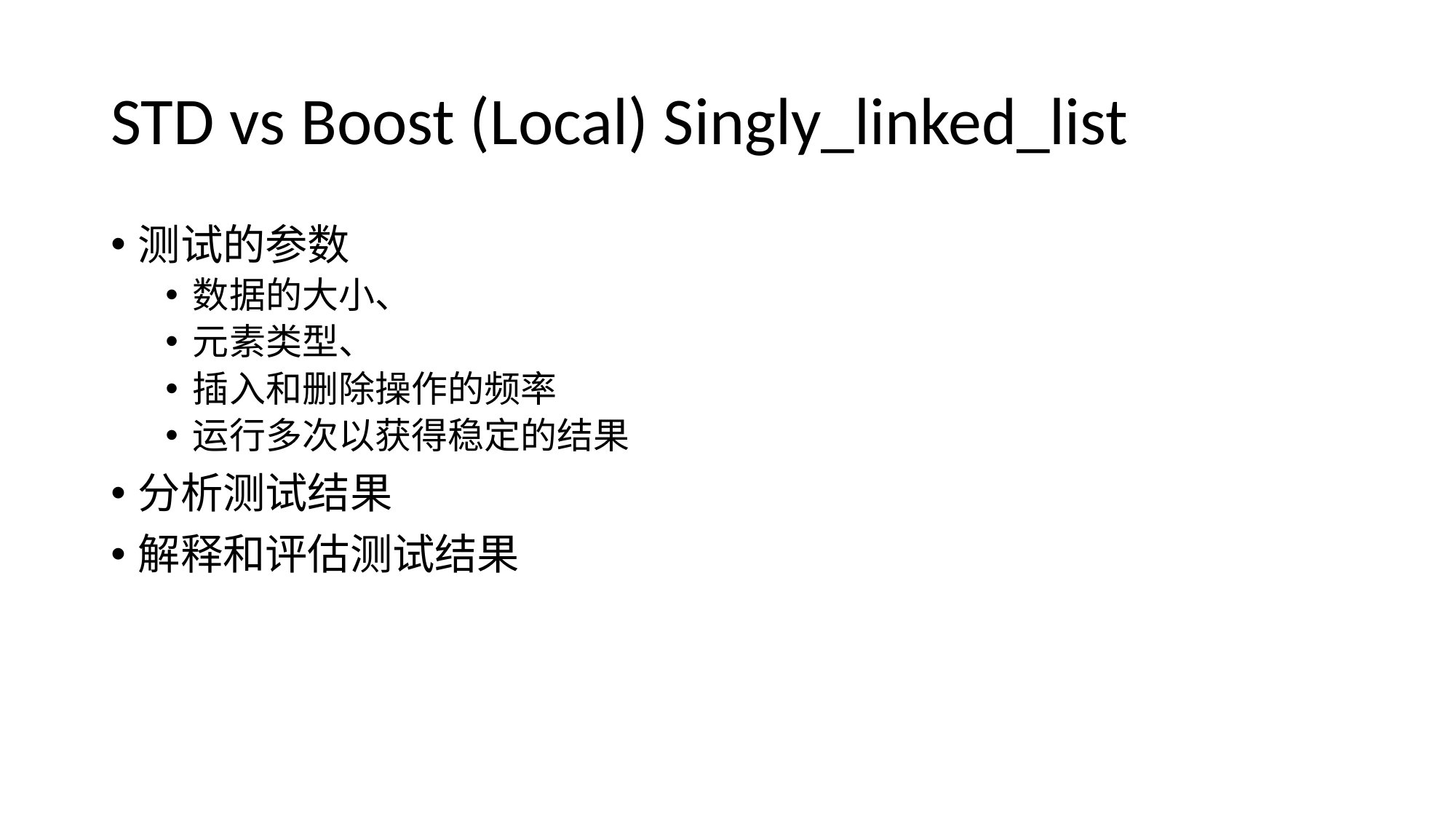

# STD vs Boost (Local) Singly_linked_list
测试的参数
数据的大小、
元素类型、
插入和删除操作的频率
运行多次以获得稳定的结果
分析测试结果
解释和评估测试结果